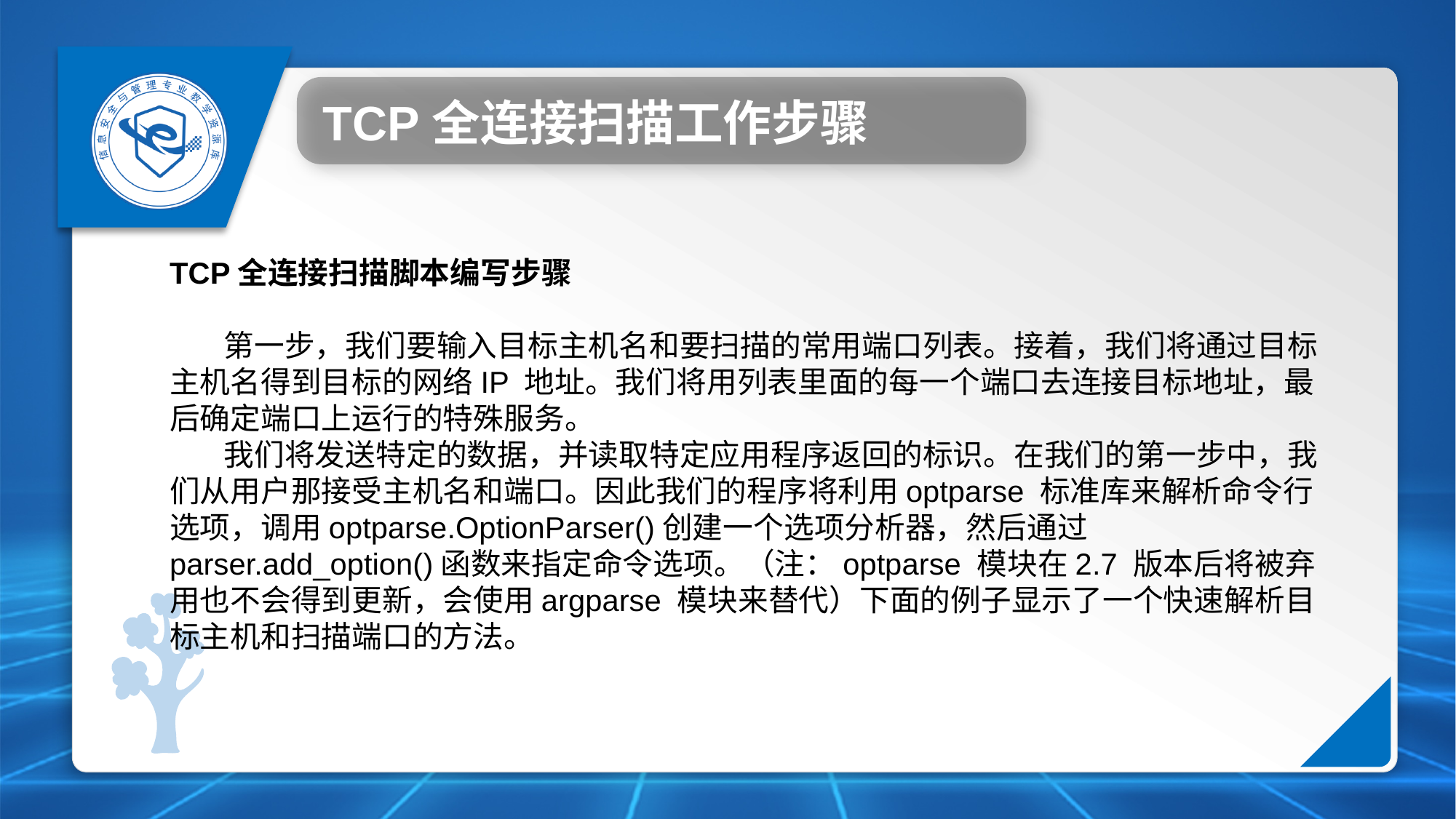

TCP全连接扫描工作步骤

TCP全连接扫描脚本编写步骤

       第一步，我们要输入目标主机名和要扫描的常用端口列表。接着，我们将通过目标主机名得到目标的网络IP 地址。我们将用列表里面的每一个端口去连接目标地址，最后确定端口上运行的特殊服务。
       我们将发送特定的数据，并读取特定应用程序返回的标识。在我们的第一步中，我们从用户那接受主机名和端口。因此我们的程序将利用optparse 标准库来解析命令行选项，调用optparse.OptionParser()创建一个选项分析器，然后通过parser.add_option()函数来指定命令选项。（注：optparse 模块在2.7 版本后将被弃用也不会得到更新，会使用argparse 模块来替代）下面的例子显示了一个快速解析目标主机和扫描端口的方法。